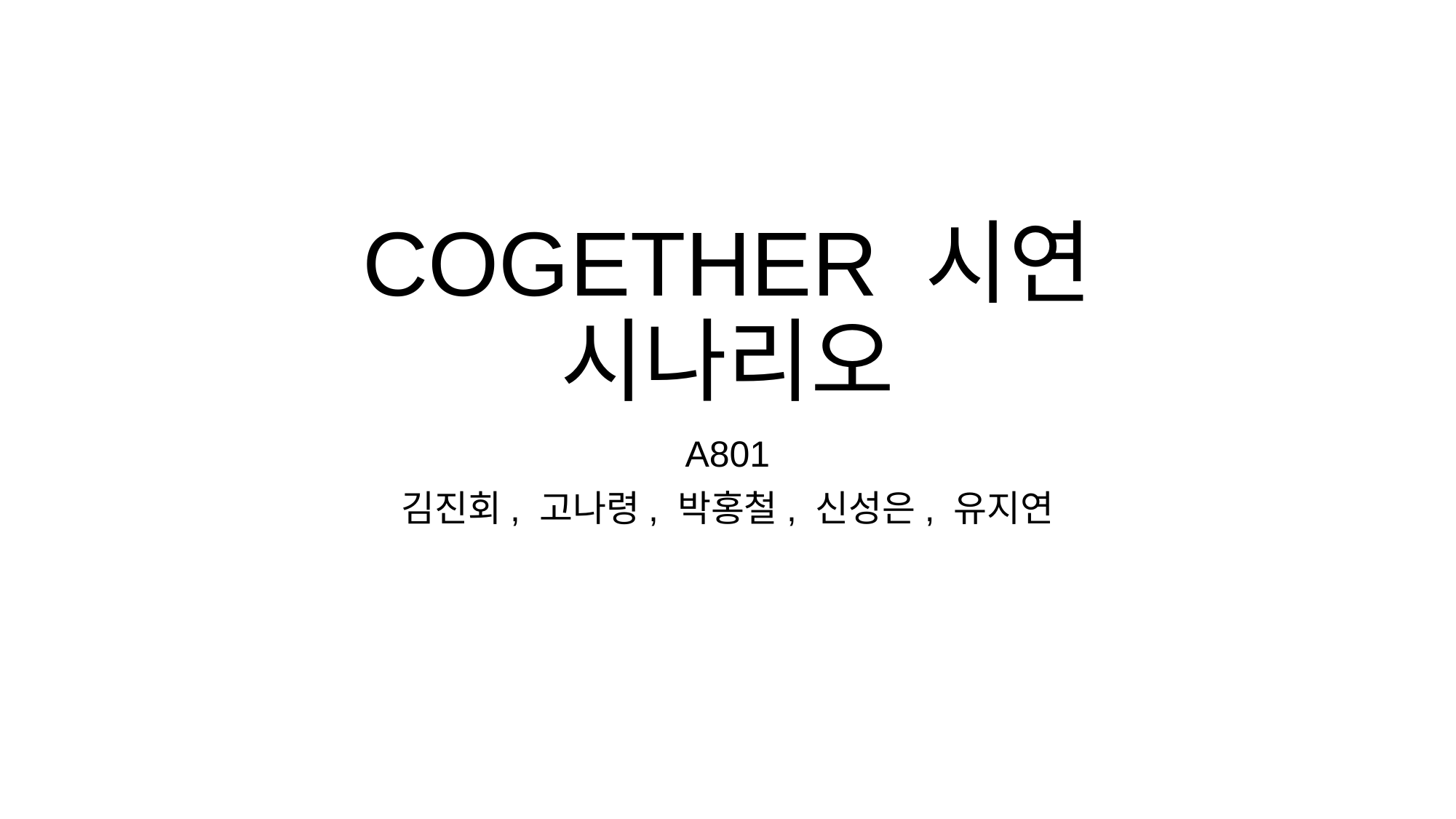

# COGETHER 시연 시나리오
A801
김진회, 고나령, 박홍철, 신성은, 유지연